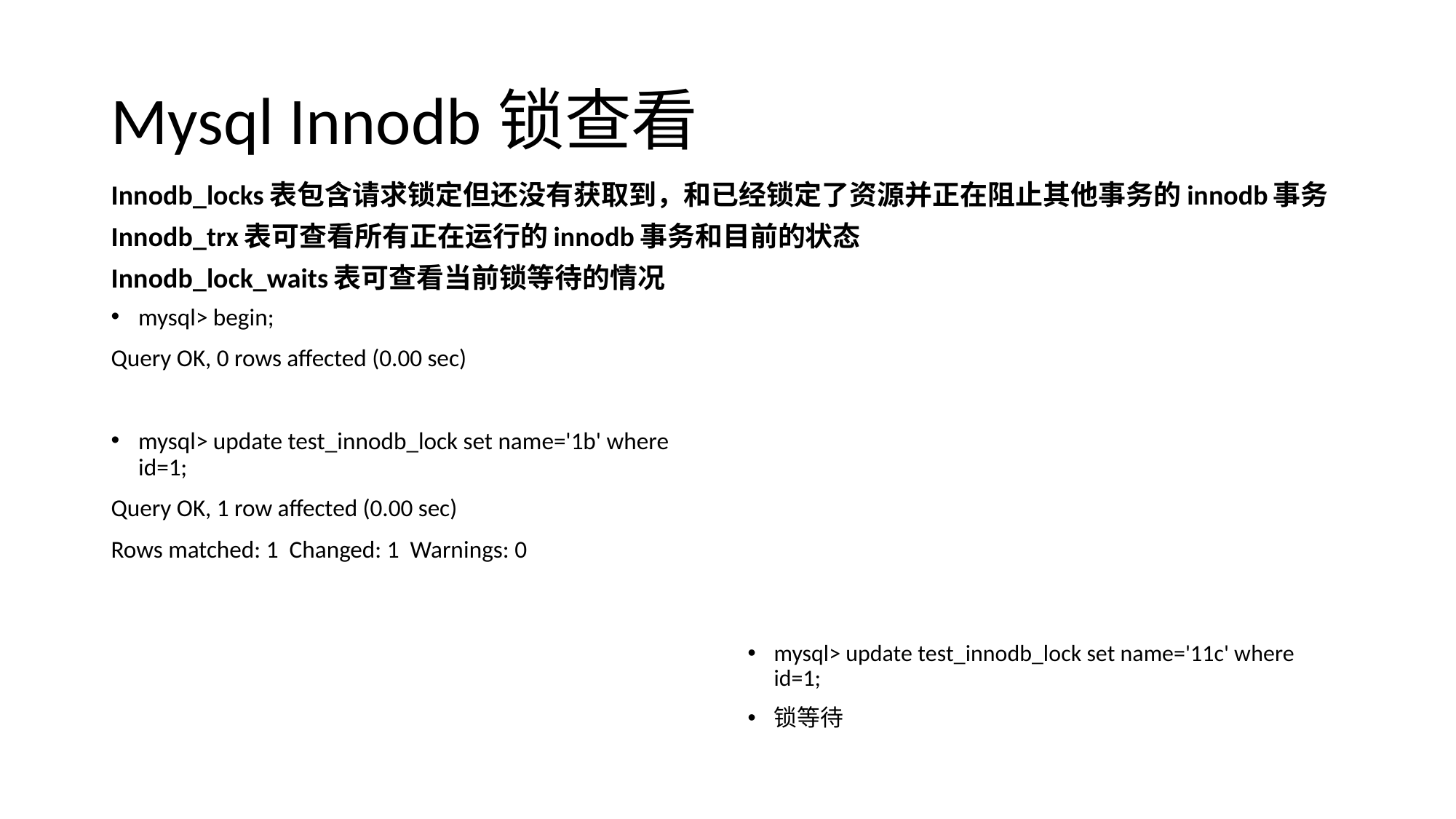

# Mysql Innodb锁查看
Innodb_locks表包含请求锁定但还没有获取到，和已经锁定了资源并正在阻止其他事务的innodb事务
Innodb_trx表可查看所有正在运行的innodb事务和目前的状态
Innodb_lock_waits表可查看当前锁等待的情况
mysql> begin;
Query OK, 0 rows affected (0.00 sec)

mysql> update test_innodb_lock set name='1b' where id=1;
Query OK, 1 row affected (0.00 sec)
Rows matched: 1  Changed: 1  Warnings: 0

mysql> update test_innodb_lock set name='11c' where id=1;
锁等待